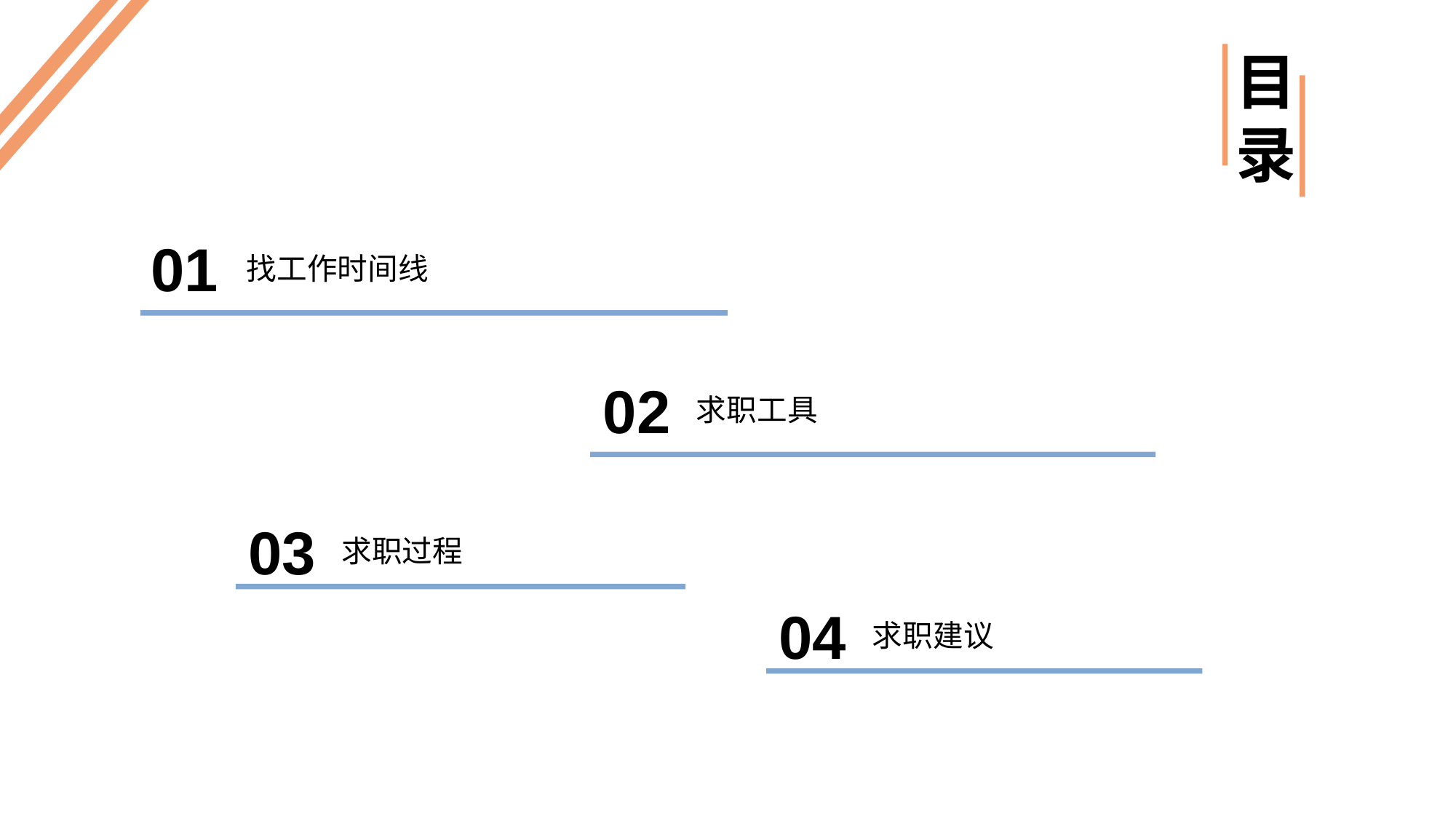

目录

01
找工作时间线

02
求职工具

03
求职过程

04
求职建议